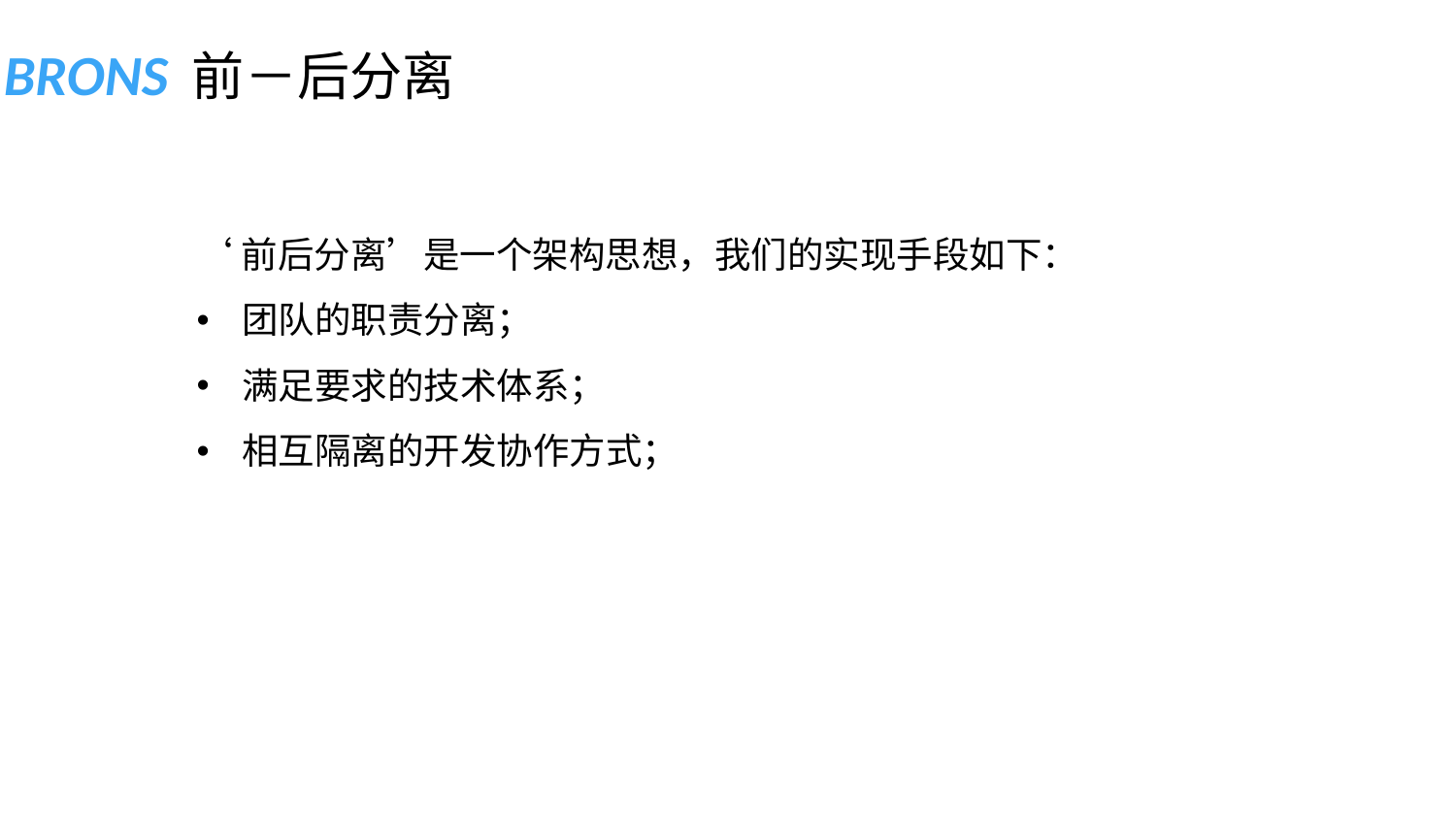

# 前－后分离
‘前后分离’是一个架构思想，我们的实现手段如下：
团队的职责分离；
满足要求的技术体系；
相互隔离的开发协作方式；